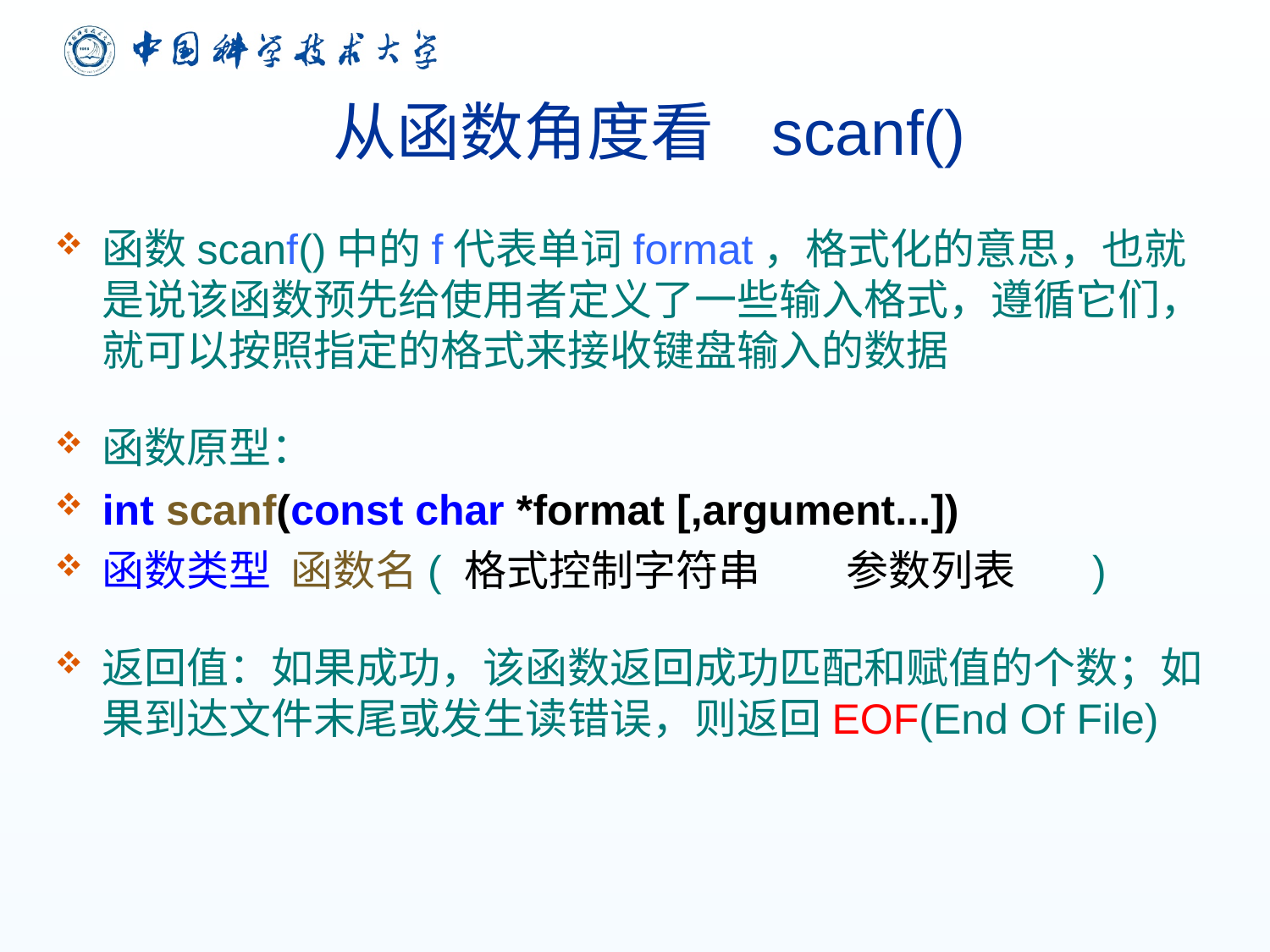

# 从函数角度看   scanf()
函数scanf()中的f代表单词format，格式化的意思，也就是说该函数预先给使用者定义了一些输入格式，遵循它们，就可以按照指定的格式来接收键盘输入的数据

函数原型：
int scanf(const char *format [,argument...])
函数类型  函数名( 格式控制字符串         参数列表       )

返回值：如果成功，该函数返回成功匹配和赋值的个数；如果到达文件末尾或发生读错误，则返回EOF(End Of File)